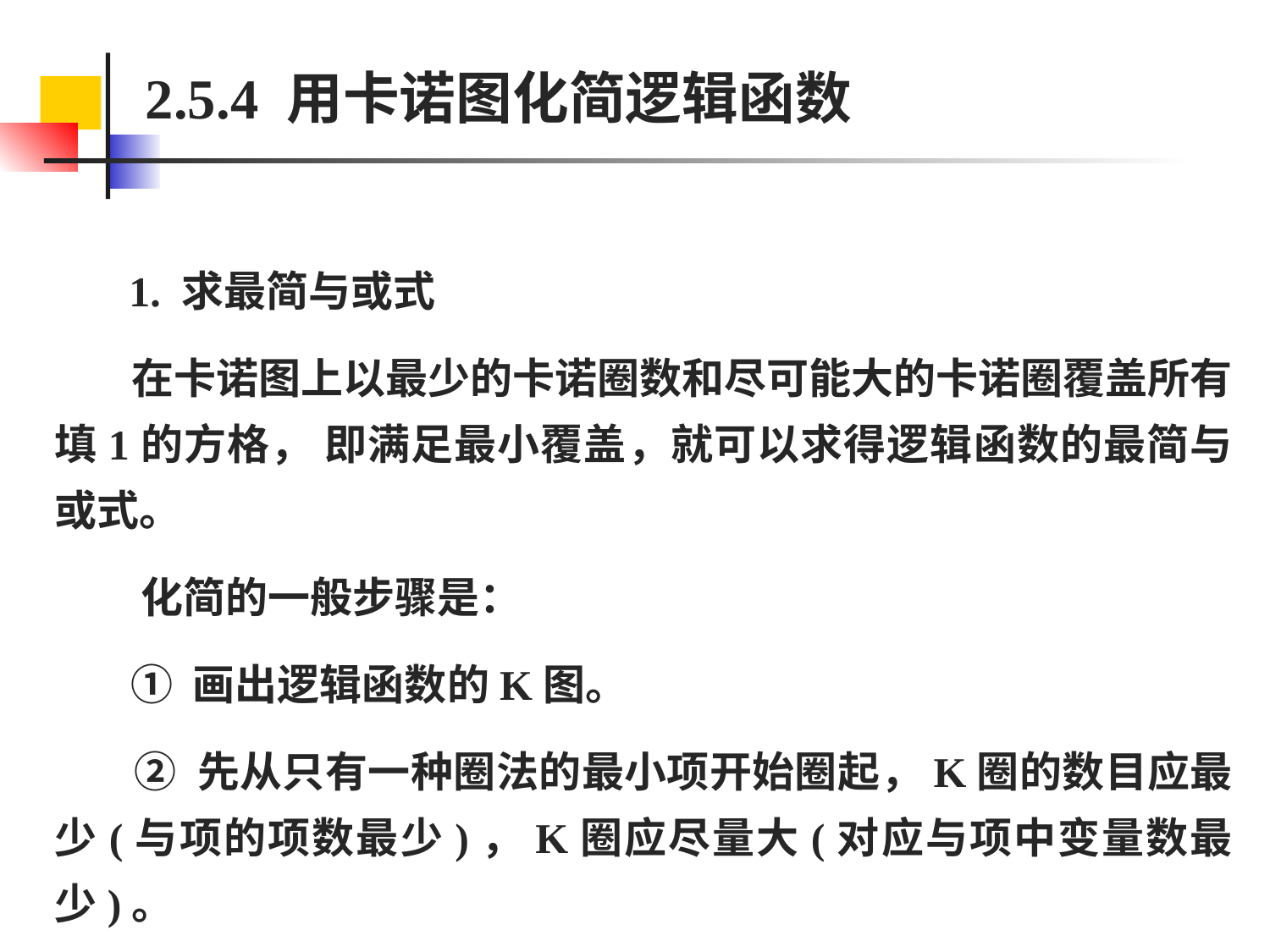

2.5.4 用卡诺图化简逻辑函数
       1. 求最简与或式
       在卡诺图上以最少的卡诺圈数和尽可能大的卡诺圈覆盖所有填1的方格， 即满足最小覆盖，就可以求得逻辑函数的最简与或式。
        化简的一般步骤是：
        ① 画出逻辑函数的K图。
        ② 先从只有一种圈法的最小项开始圈起，K圈的数目应最少(与项的项数最少)，K圈应尽量大(对应与项中变量数最少)。